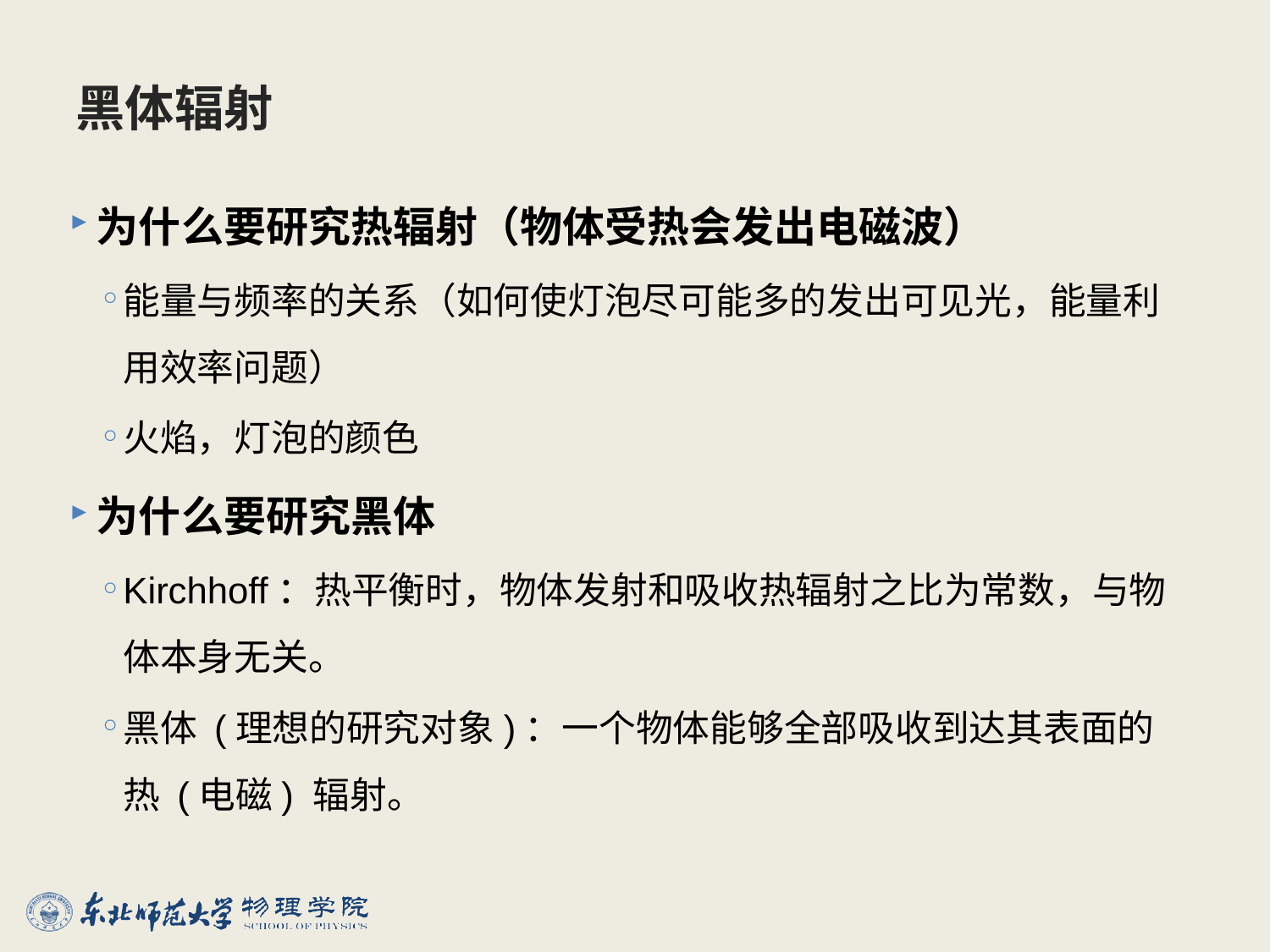

# 黑体辐射
为什么要研究热辐射（物体受热会发出电磁波）
能量与频率的关系（如何使灯泡尽可能多的发出可见光，能量利用效率问题）
火焰，灯泡的颜色
为什么要研究黑体
Kirchhoff：热平衡时，物体发射和吸收热辐射之比为常数，与物体本身无关。
黑体 (理想的研究对象)：一个物体能够全部吸收到达其表面的热 (电磁) 辐射。